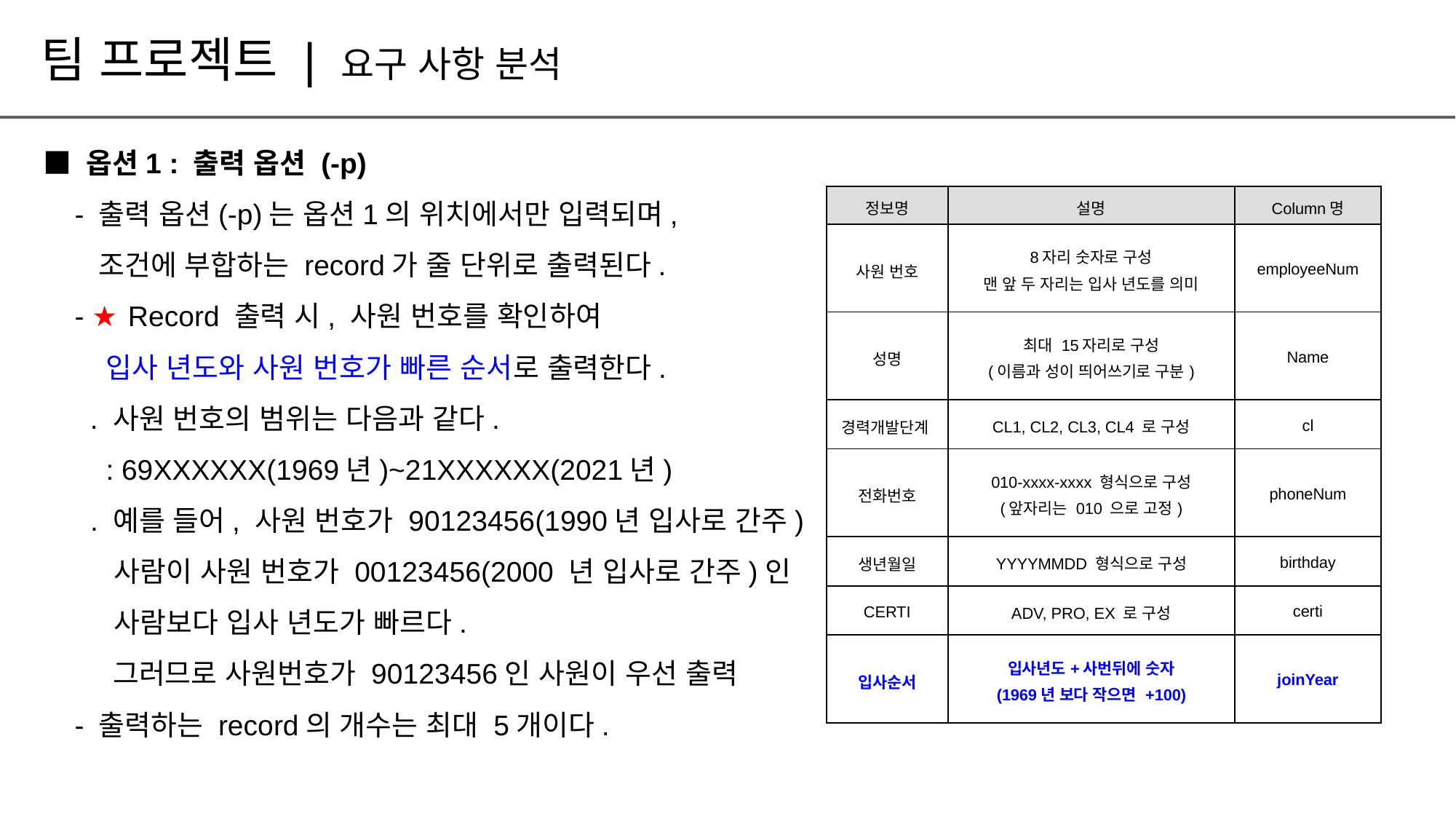

팀 프로젝트 | 요구 사항 분석
■ 옵션1 : 출력 옵션 (-p)
    - 출력 옵션(-p)는 옵션1의 위치에서만 입력되며,
      조건에 부합하는 record가 줄 단위로 출력된다.
    - ★ Record 출력 시, 사원 번호를 확인하여
       입사 년도와 사원 번호가 빠른 순서로 출력한다.
      . 사원 번호의 범위는 다음과 같다.
        : 69XXXXXX(1969년)~21XXXXXX(2021년)
      . 예를 들어, 사원 번호가 90123456(1990년 입사로 간주)
        사람이 사원 번호가 00123456(2000 년 입사로 간주)인
        사람보다 입사 년도가 빠르다.
        그러므로 사원번호가 90123456인 사원이 우선 출력
    - 출력하는 record의 개수는 최대 5개이다.
| 정보명 | 설명 | Column명 |
| --- | --- | --- |
| 사원 번호 | 8자리 숫자로 구성 맨 앞 두 자리는 입사 년도를 의미 | employeeNum |
| 성명 | 최대 15자리로 구성 (이름과 성이 띄어쓰기로 구분) | Name |
| 경력개발단계 | CL1, CL2, CL3, CL4 로 구성 | cl |
| 전화번호 | 010-xxxx-xxxx 형식으로 구성 (앞자리는 010 으로 고정) | phoneNum |
| 생년월일 | YYYYMMDD 형식으로 구성 | birthday |
| CERTI | ADV, PRO, EX 로 구성 | certi |
| 입사순서 | 입사년도+사번뒤에 숫자 (1969년 보다 작으면 +100) | joinYear |